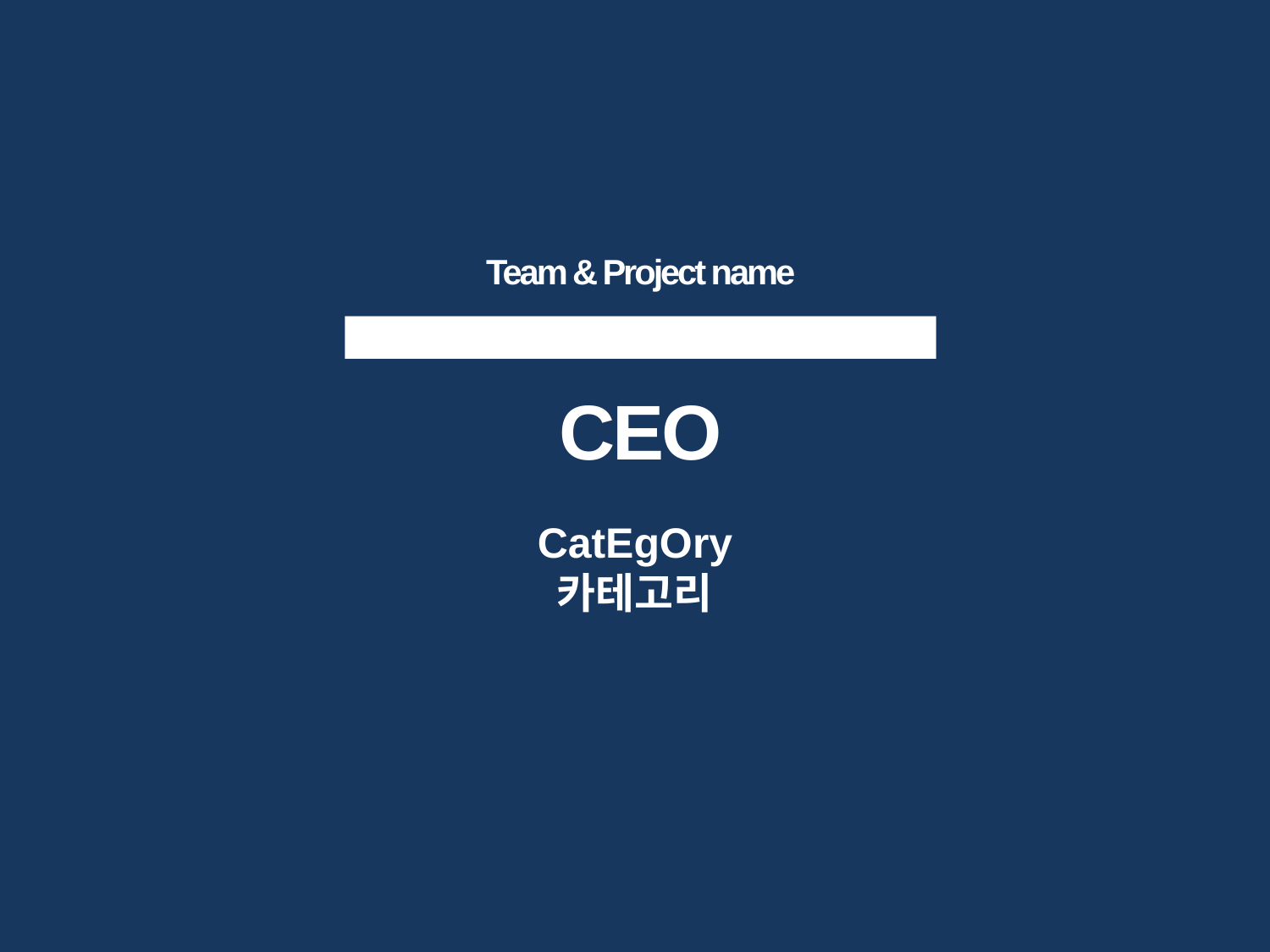

Team & Project name

CEO
CatEgOry
카테고리